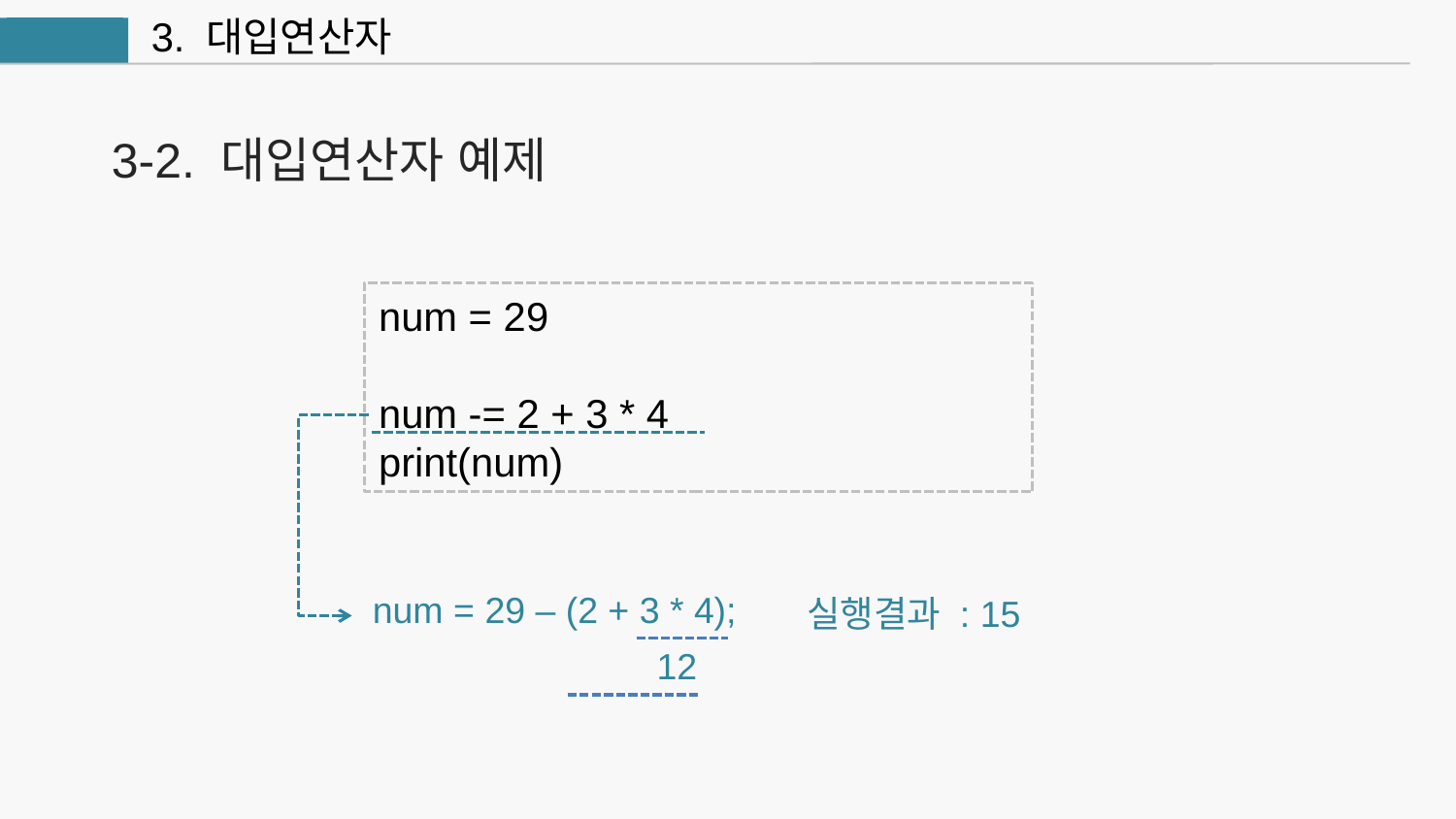

3. 대입연산자

연산자
3-2. 대입연산자 예제
num = 29

num -= 2 + 3 * 4
print(num)

num = 29 – (2 + 3 * 4);
실행결과 : 15
12